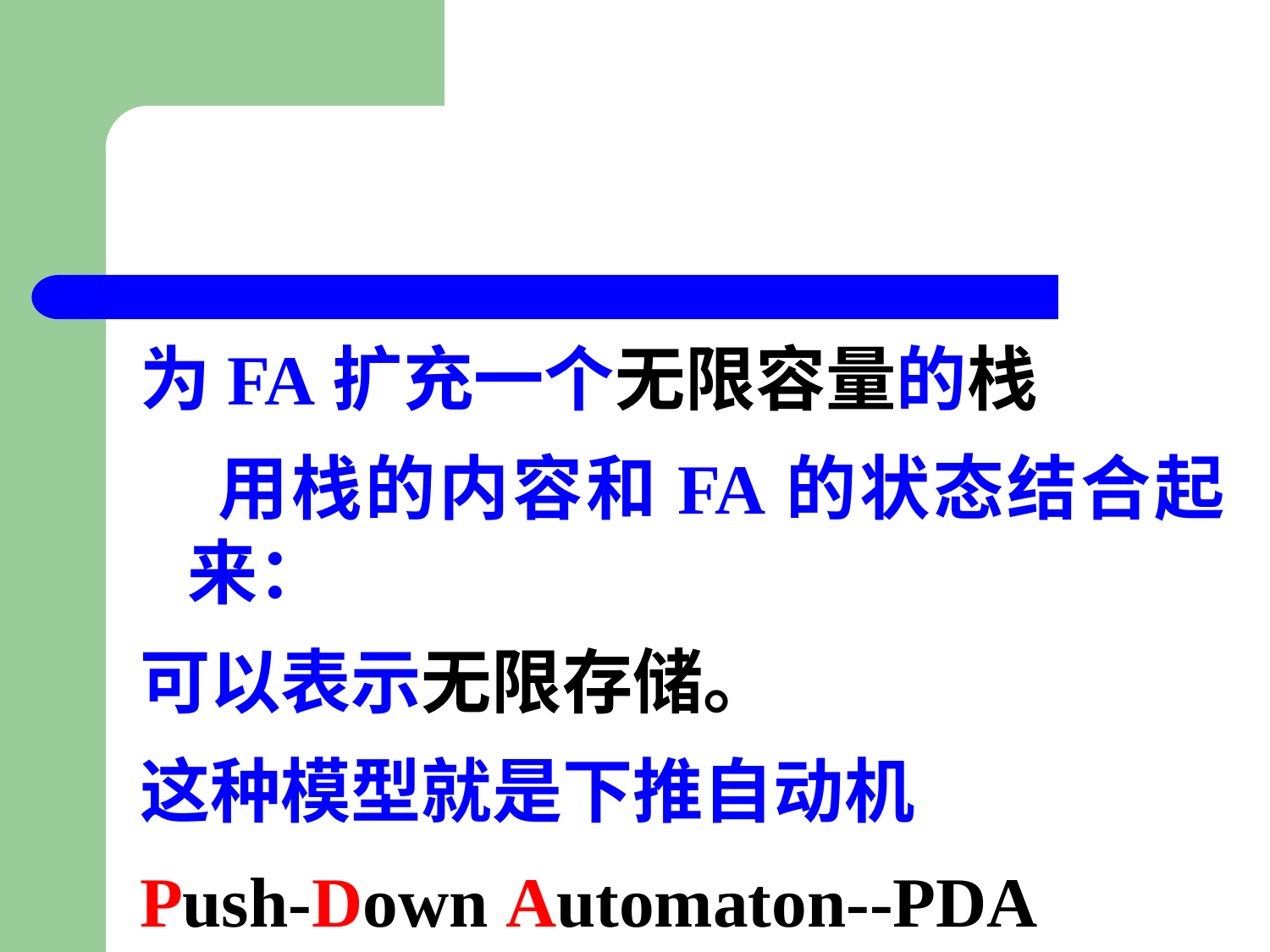

#
为FA扩充一个无限容量的栈
   用栈的内容和FA的状态结合起来：
可以表示无限存储。
这种模型就是下推自动机
Push-Down Automaton--PDA